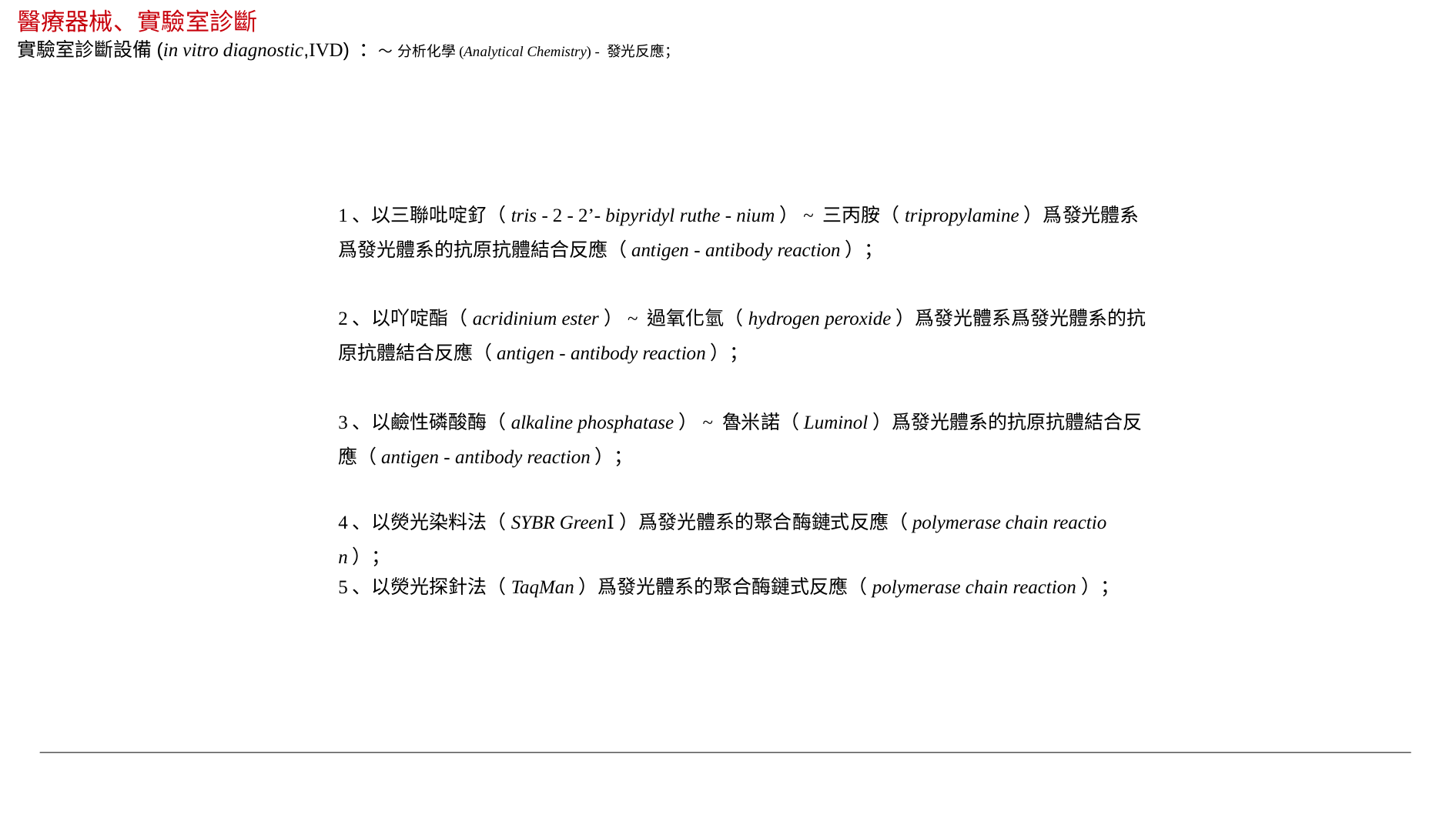

醫療器械、實驗室診斷
實驗室診斷設備(in vitro diagnostic,IVD) ：～ 分析化學(Analytical Chemistry) - 發光反應；
1、以三聯吡啶釕（tris - 2 - 2’- bipyridyl ruthe - nium）~ 三丙胺（tripropylamine）爲發光體系爲發光體系的抗原抗體結合反應（antigen - antibody reaction）；
2、以吖啶酯（acridinium ester）~ 過氧化氫（hydrogen peroxide）爲發光體系爲發光體系的抗原抗體結合反應（antigen - antibody reaction）；
3、以鹼性磷酸酶（alkaline phosphatase）~ 魯米諾（Luminol）爲發光體系的抗原抗體結合反應（antigen - antibody reaction）；
4、以熒光染料法（SYBR GreenⅠ）爲發光體系的聚合酶鏈式反應（polymerase chain reaction）；
5、以熒光探針法（TaqMan）爲發光體系的聚合酶鏈式反應（polymerase chain reaction）；